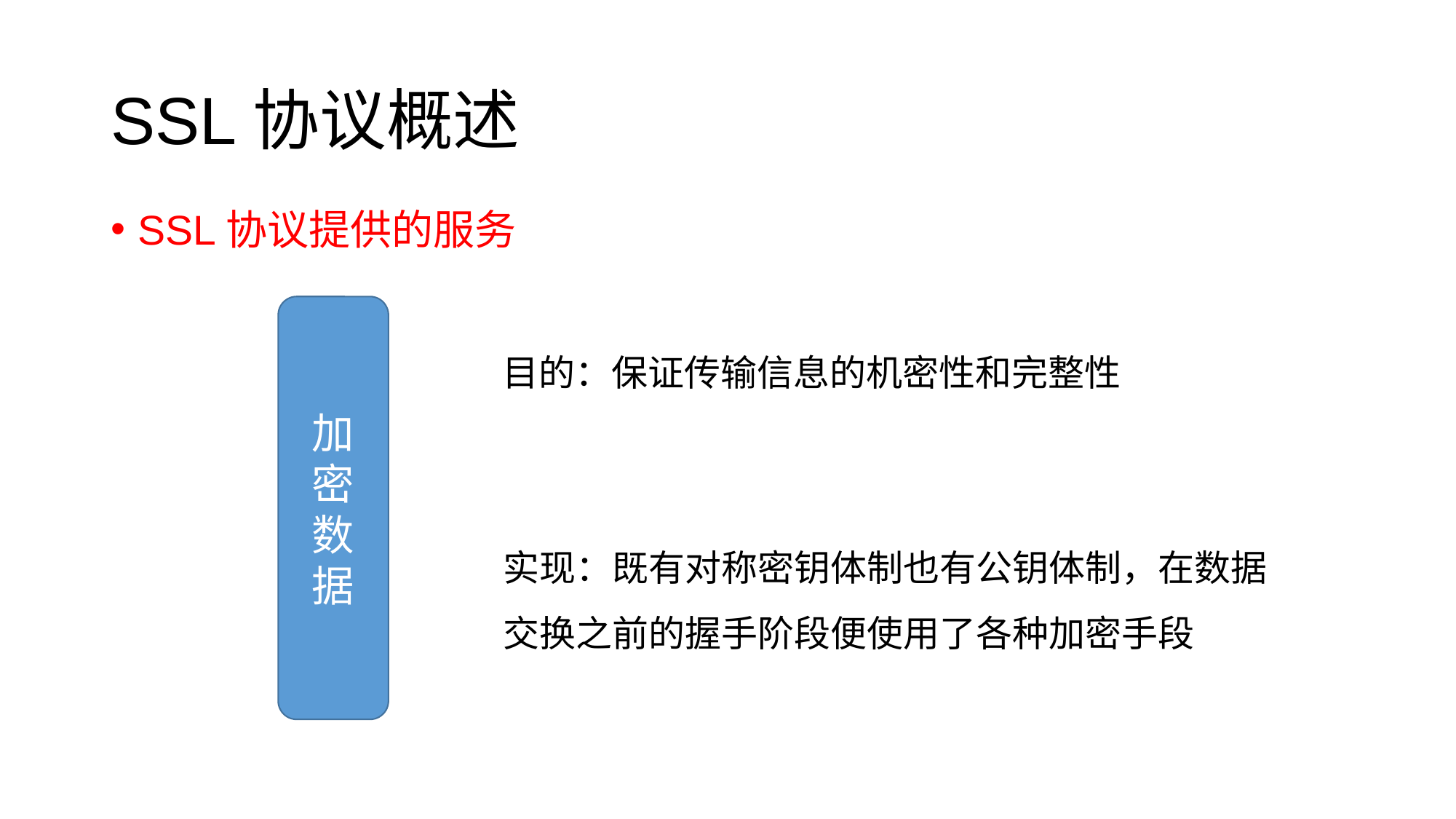

# SSL协议概述
SSL协议提供的服务
加密数据
目的：保证传输信息的机密性和完整性
实现：既有对称密钥体制也有公钥体制，在数据
交换之前的握手阶段便使用了各种加密手段